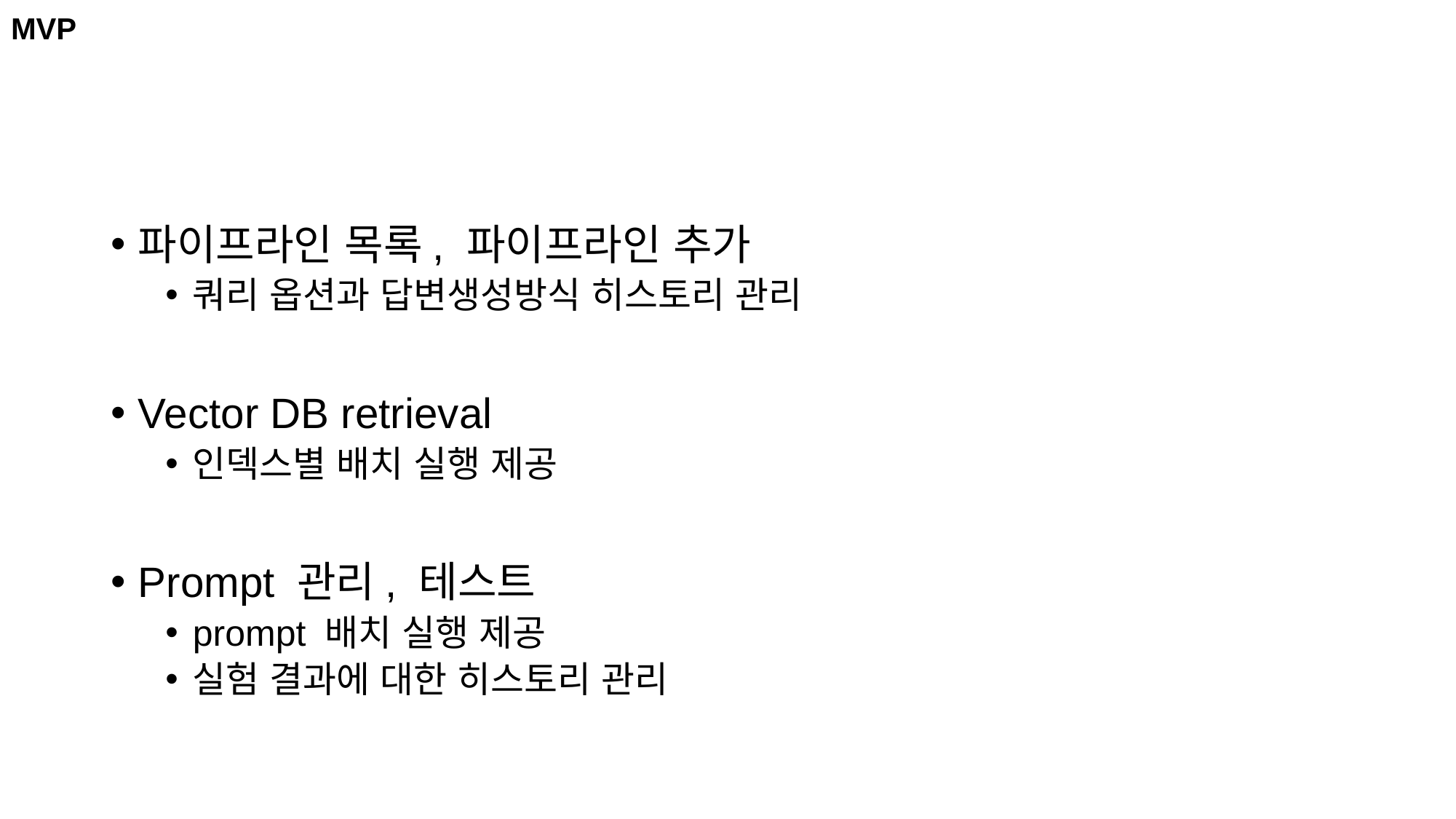

# MVP
파이프라인 목록, 파이프라인 추가
쿼리 옵션과 답변생성방식 히스토리 관리

Vector DB retrieval
인덱스별 배치 실행 제공

Prompt 관리, 테스트
prompt 배치 실행 제공
실험 결과에 대한 히스토리 관리